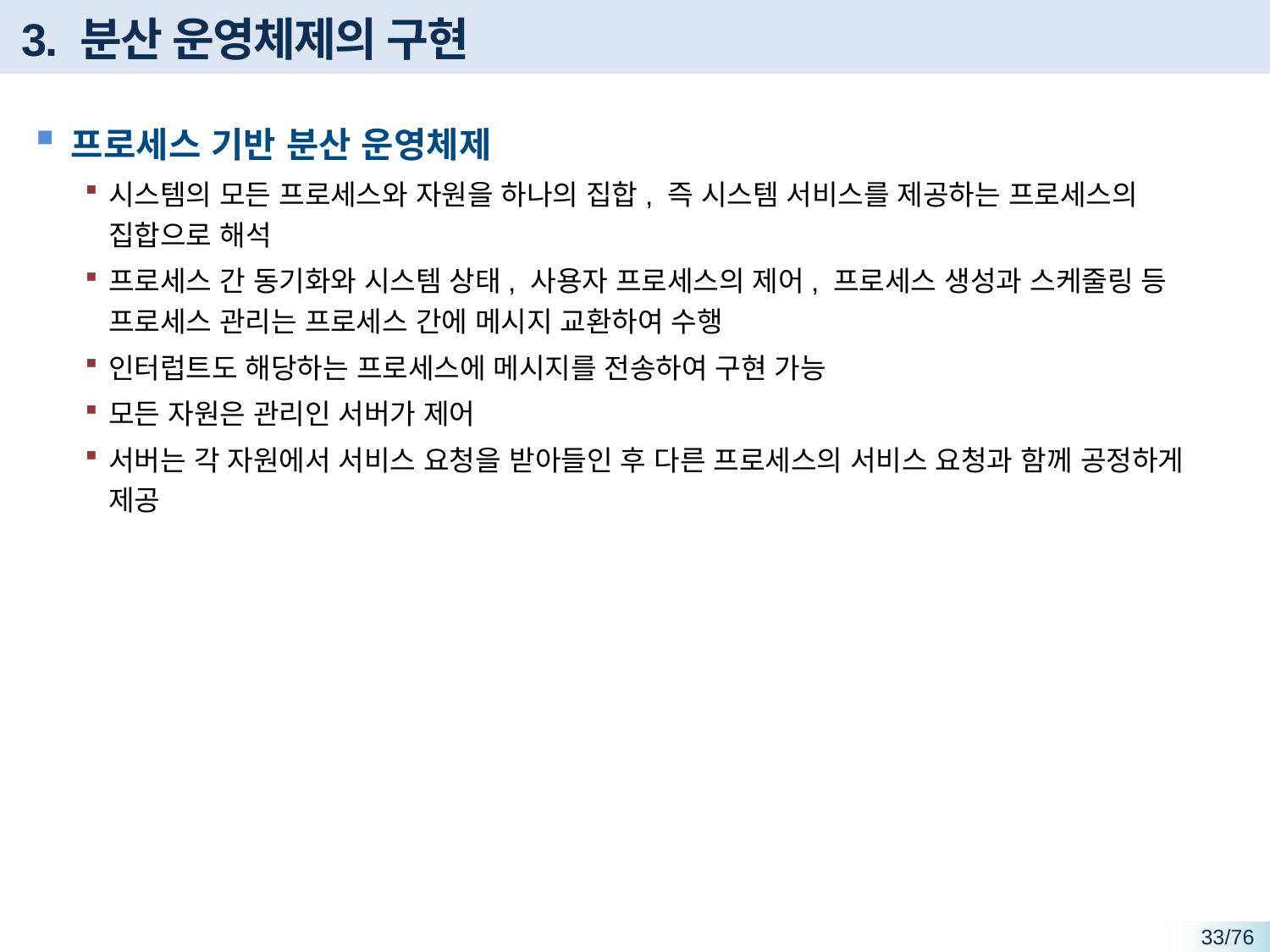

# 3. 분산 운영체제의 구현
프로세스 기반 분산 운영체제
시스템의 모든 프로세스와 자원을 하나의 집합, 즉 시스템 서비스를 제공하는 프로세스의 집합으로 해석
프로세스 간 동기화와 시스템 상태, 사용자 프로세스의 제어, 프로세스 생성과 스케줄링 등 프로세스 관리는 프로세스 간에 메시지 교환하여 수행
인터럽트도 해당하는 프로세스에 메시지를 전송하여 구현 가능
모든 자원은 관리인 서버가 제어
서버는 각 자원에서 서비스 요청을 받아들인 후 다른 프로세스의 서비스 요청과 함께 공정하게 제공